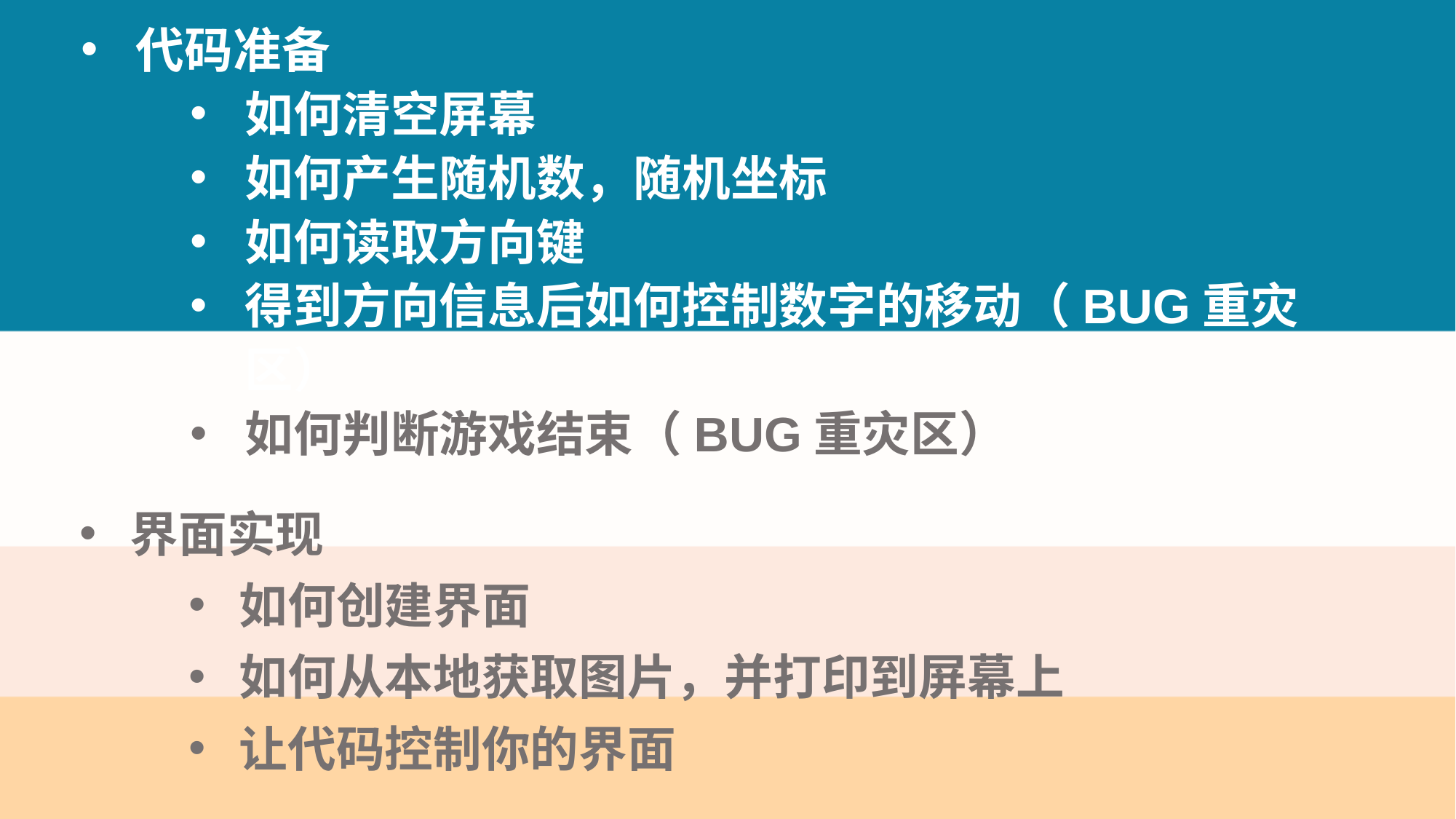

代码准备
如何清空屏幕
如何产生随机数，随机坐标
如何读取方向键
得到方向信息后如何控制数字的移动（BUG重灾区）
如何判断游戏结束（BUG重灾区）
 界面实现
 如何创建界面
 如何从本地获取图片，并打印到屏幕上
 让代码控制你的界面